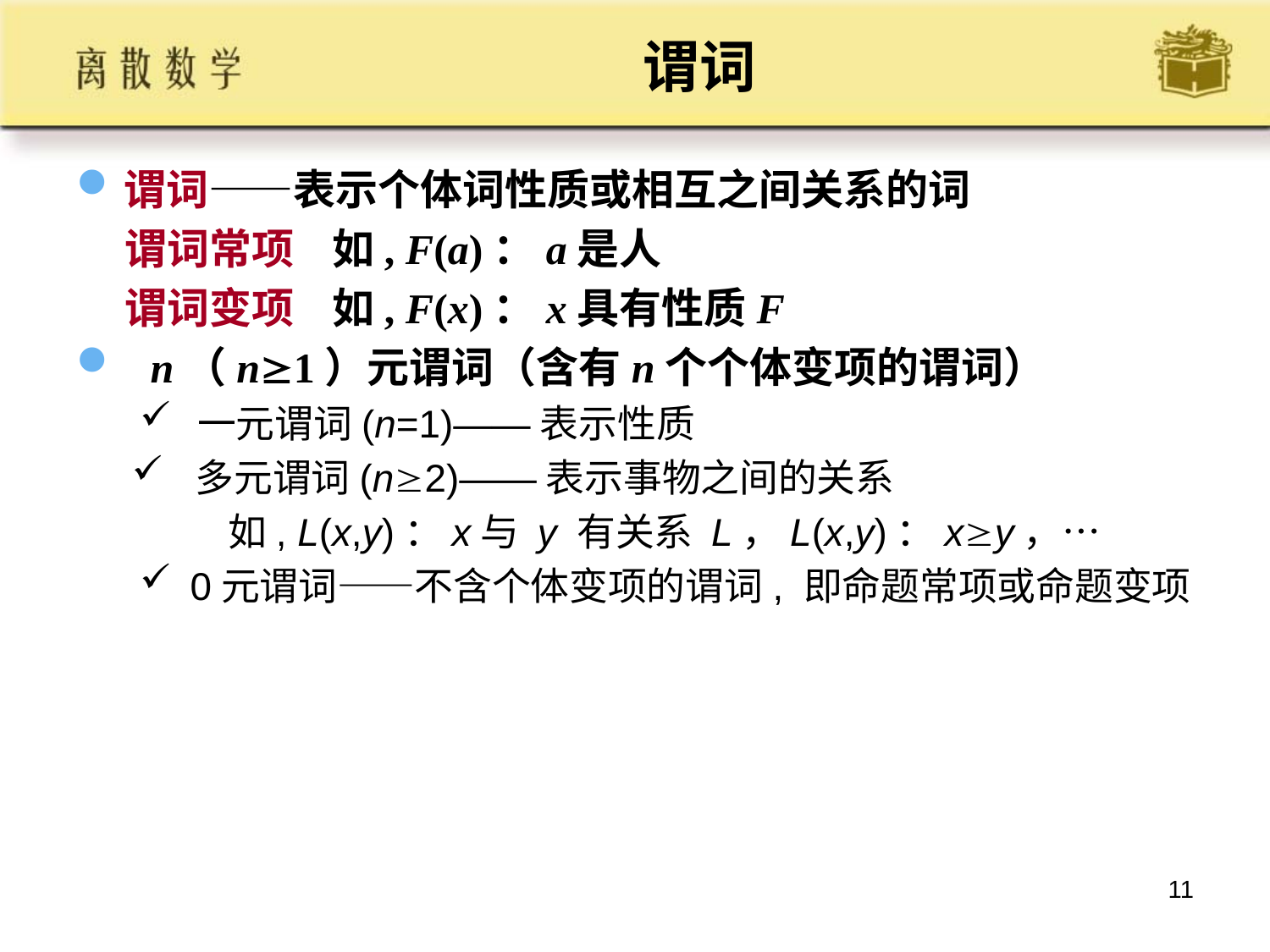

# 谓词
谓词——表示个体词性质或相互之间关系的词
    谓词常项    如, F(a)：a是人
    谓词变项    如, F(x)：x具有性质F
 n（n≥1）元谓词（含有n个个体变项的谓词）
 一元谓词(n=1)——表示性质
多元谓词(n≥2)——表示事物之间的关系
          如, L(x,y)：x与 y 有关系 L，L(x,y)：x≥y，…
 0元谓词——不含个体变项的谓词, 即命题常项或命题变项
11